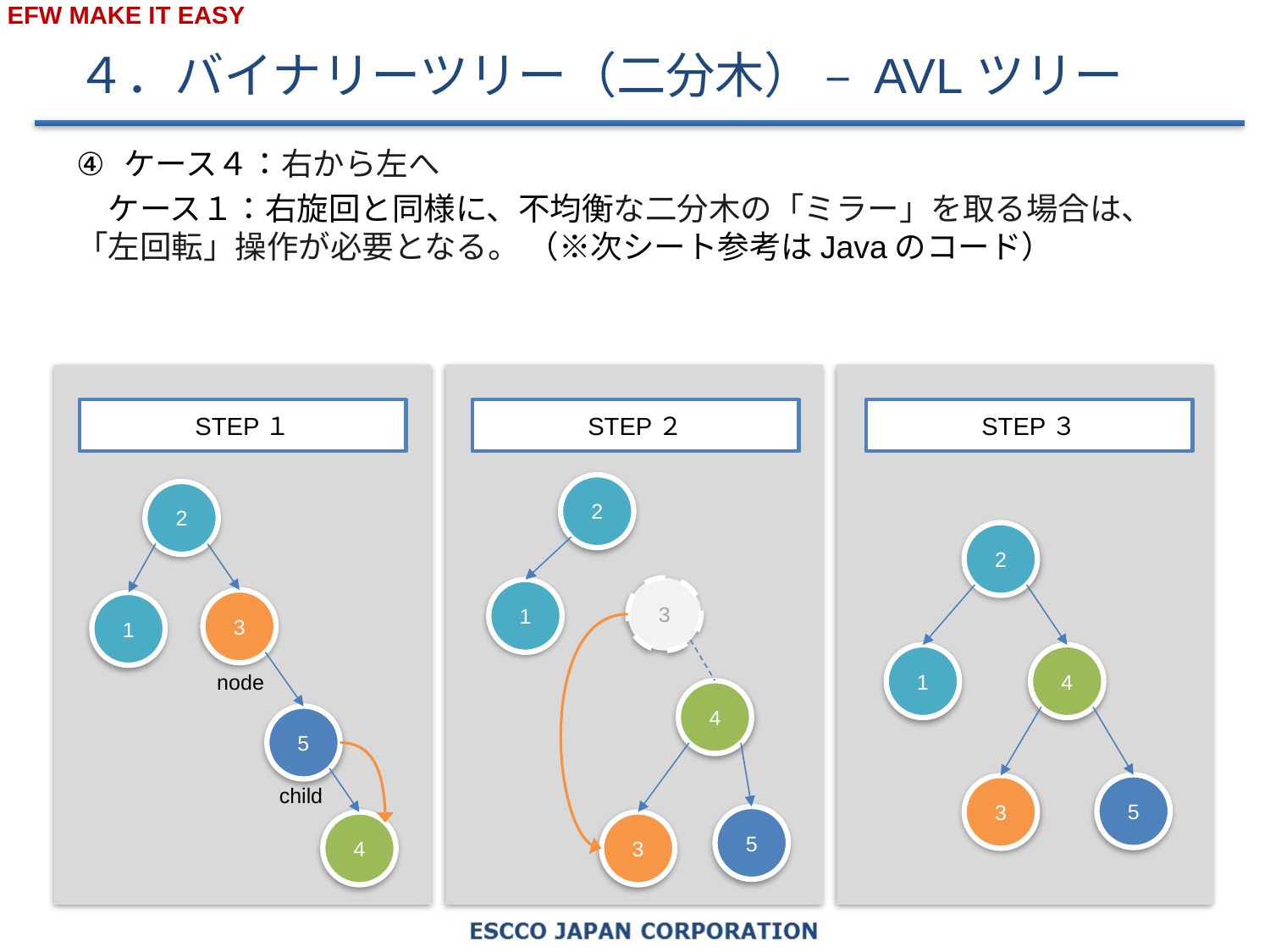

# ４．バイナリーツリー（二分木） – AVLツリー
ケース４：右から左へ
　ケース１：右旋回と同様に、不均衡な二分木の「ミラー」を取る場合は、「左回転」操作が必要となる。 （※次シート参考はJavaのコード）

STEP１
STEP２
STEP３
2
2
2
3
1
3
1
1
4
node
4
5
5
3
child
5
4
3